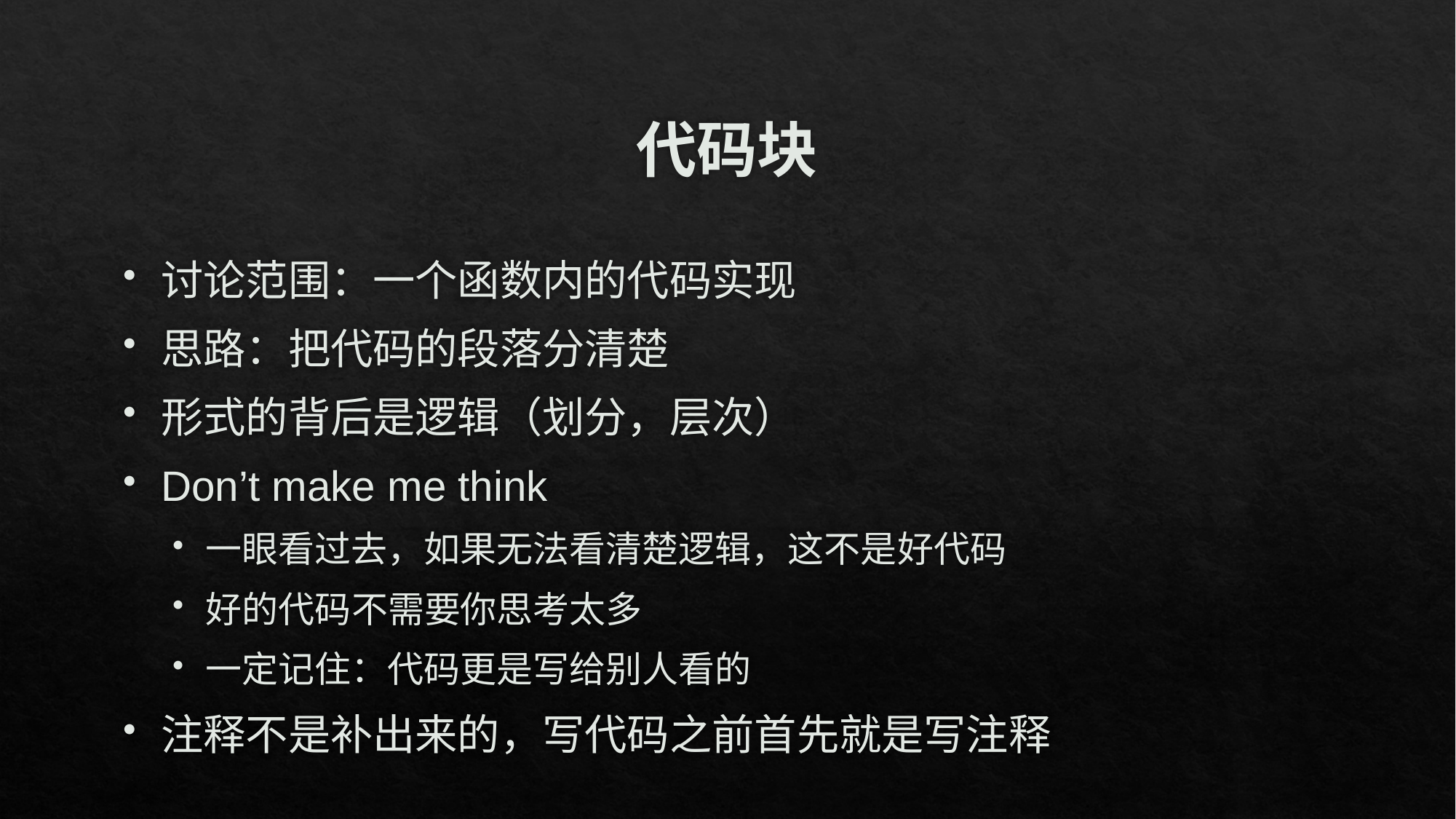

# 代码块
讨论范围：一个函数内的代码实现
思路：把代码的段落分清楚
形式的背后是逻辑（划分，层次）
Don’t make me think
一眼看过去，如果无法看清楚逻辑，这不是好代码
好的代码不需要你思考太多
一定记住：代码更是写给别人看的
注释不是补出来的，写代码之前首先就是写注释